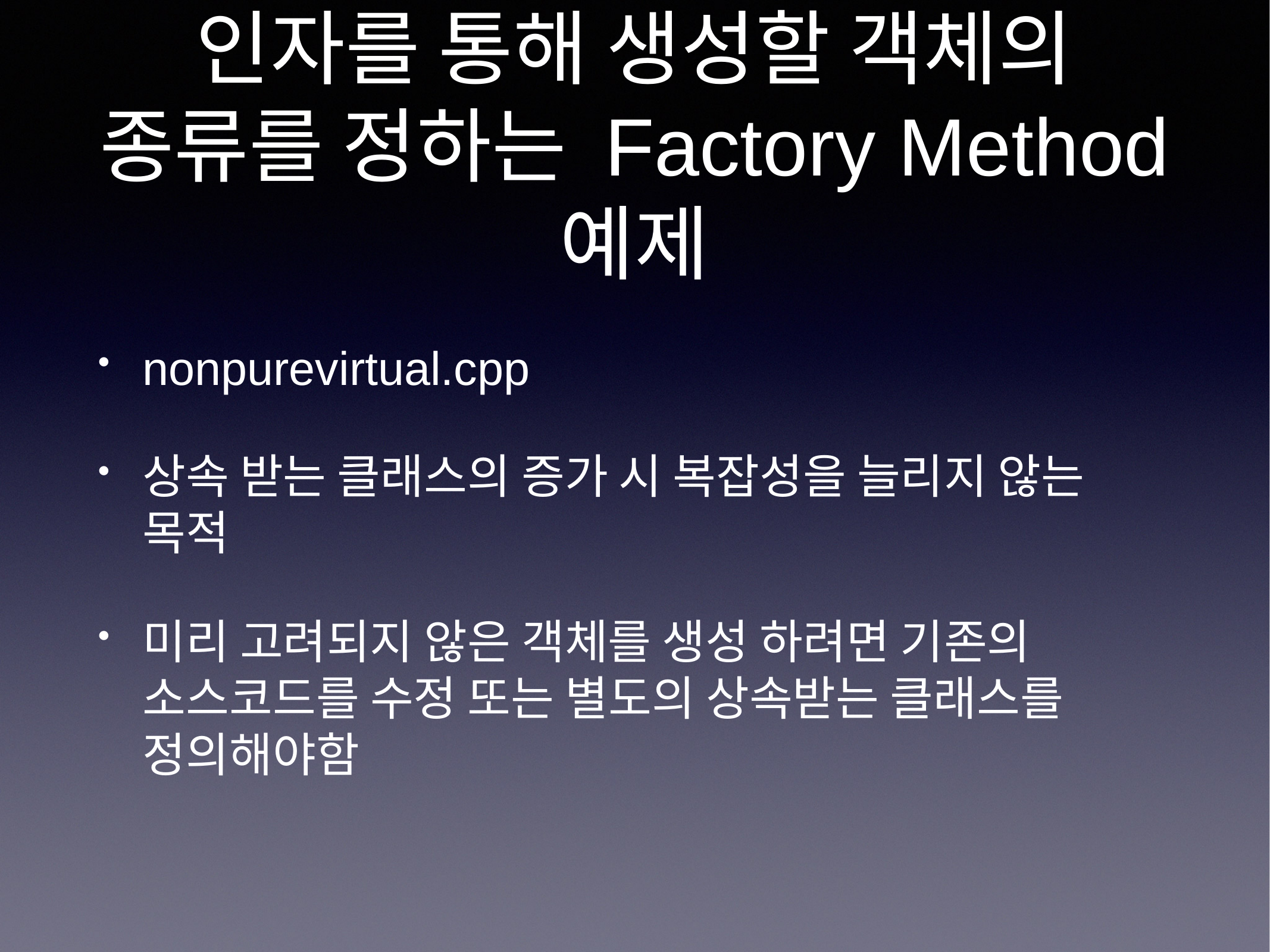

# 인자를 통해 생성할 객체의 종류를 정하는 Factory Method 예제
nonpurevirtual.cpp
상속 받는 클래스의 증가 시 복잡성을 늘리지 않는 목적
미리 고려되지 않은 객체를 생성 하려면 기존의 소스코드를 수정 또는 별도의 상속받는 클래스를 정의해야함